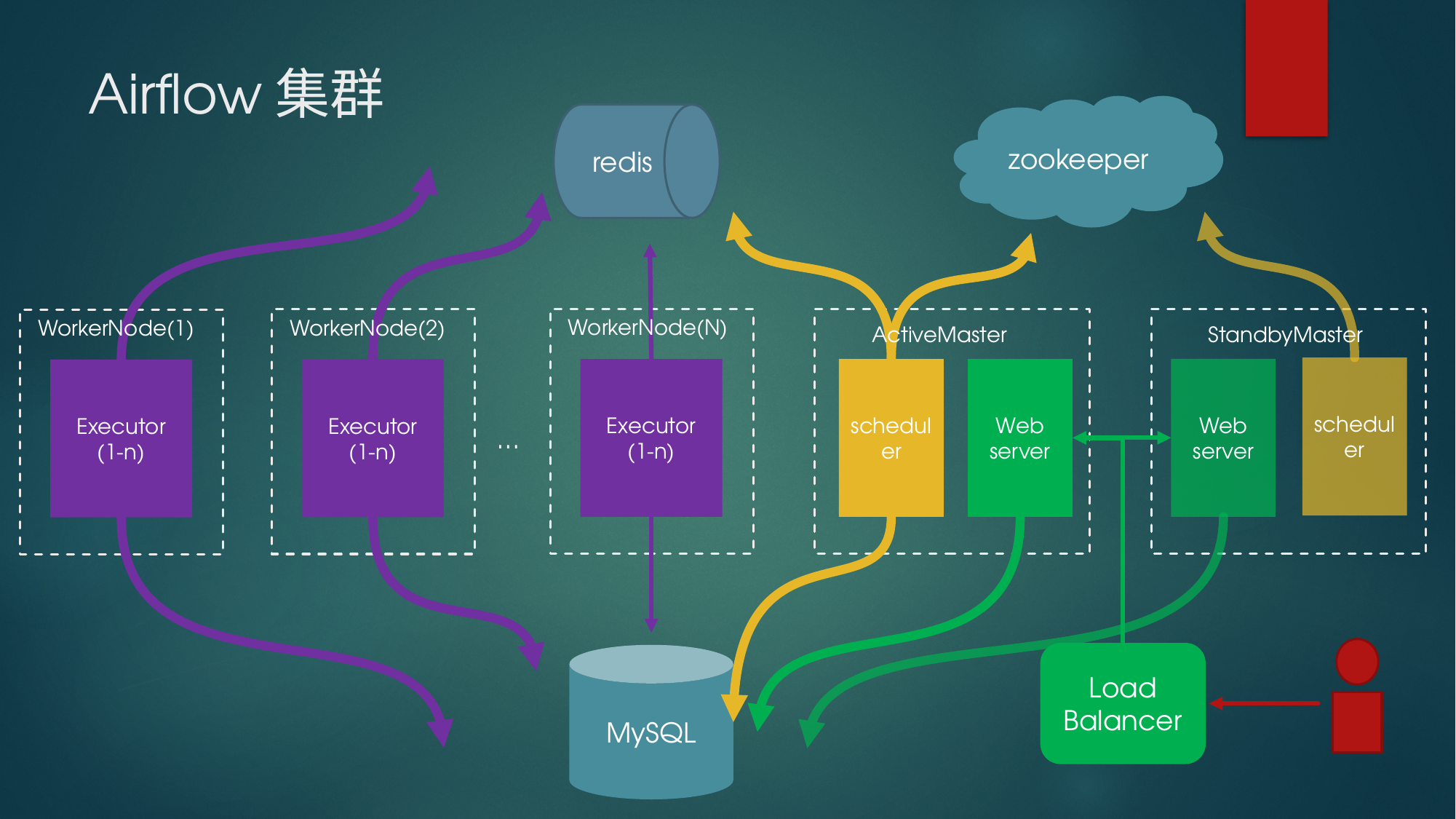

# Airflow集群
zookeeper
redis

WorkerNode(N)

WorkerNode(2)

WorkerNode(1)
StandbyMaster
ActiveMaster
scheduler
Web
server
Web
server
scheduler
Executor
(1-n)
Executor
(1-n)
Executor
(1-n)
…

Load
Balancer
MySQL